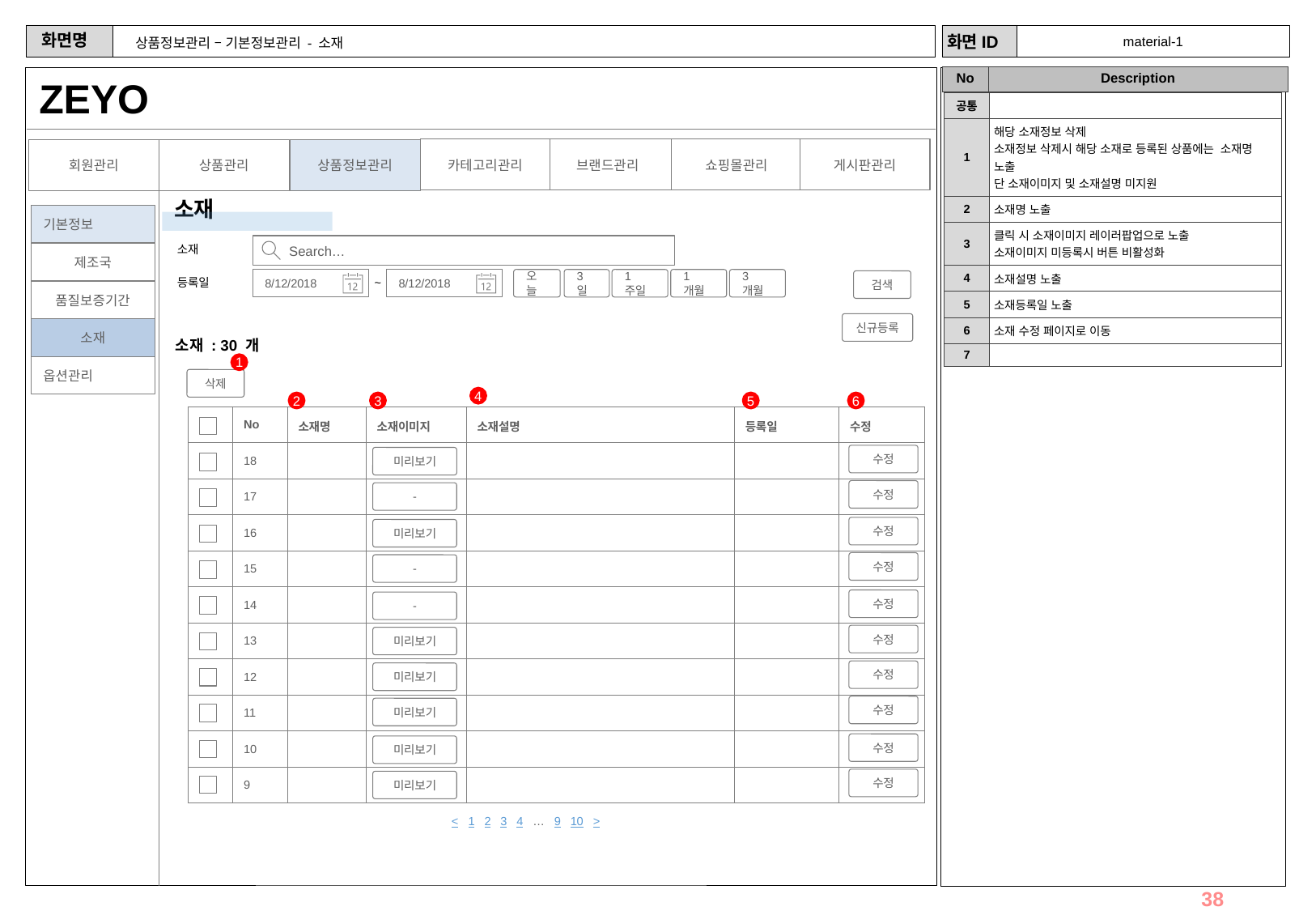

material-1
# 상품정보관리 – 기본정보관리 - 소재
ZEYO
| 공통 |  |
| --- | --- |
| 1 | 해당 소재정보 삭제 소재정보 삭제시 해당 소재로 등록된 상품에는 소재명 노출 단 소재이미지 및 소재설명 미지원 |
| 2 | 소재명 노출 |
| 3 | 클릭 시 소재이미지 레이러팝업으로 노출 소재이미지 미등록시 버튼 비활성화 |
| 4 | 소재설명 노출 |
| 5 | 소재등록일 노출 |
| 6 | 소재 수정 페이지로 이동 |
| 7 |  |
카테고리관리
브랜드관리
쇼핑몰관리
게시판관리
회원관리
상품관리
상품정보관리
소재

기본정보
Search…

소재
제조국
등록일
~
8/12/2018

8/12/2018

오늘
3일
1주일
1개월
3개월
검색
품질보증기간
신규등록
소재
소재 : 30 개
1
옵션관리
삭제
4
2
3
5
6
|  | No | 소재명 | 소재이미지 | 소재설명 | 등록일 | 수정 |
| --- | --- | --- | --- | --- | --- | --- |
|  | 18 |  |  |  |  |  |
|  | 17 |  |  |  |  |  |
|  | 16 |  |  |  |  |  |
|  | 15 |  |  |  |  |  |
|  | 14 |  |  |  |  |  |
|  | 13 |  |  |  |  |  |
|  | 12 |  |  |  |  |  |
|  | 11 |  |  |  |  |  |
|  | 10 |  |  |  |  |  |
|  | 9 |  |  |  |  |  |

수정
미리보기

수정
-

수정
미리보기

수정
-

수정

-
수정
미리보기

수정
미리보기

수정
미리보기

수정

미리보기
수정

미리보기
<   1   2   3   4   …   9   10   >
38